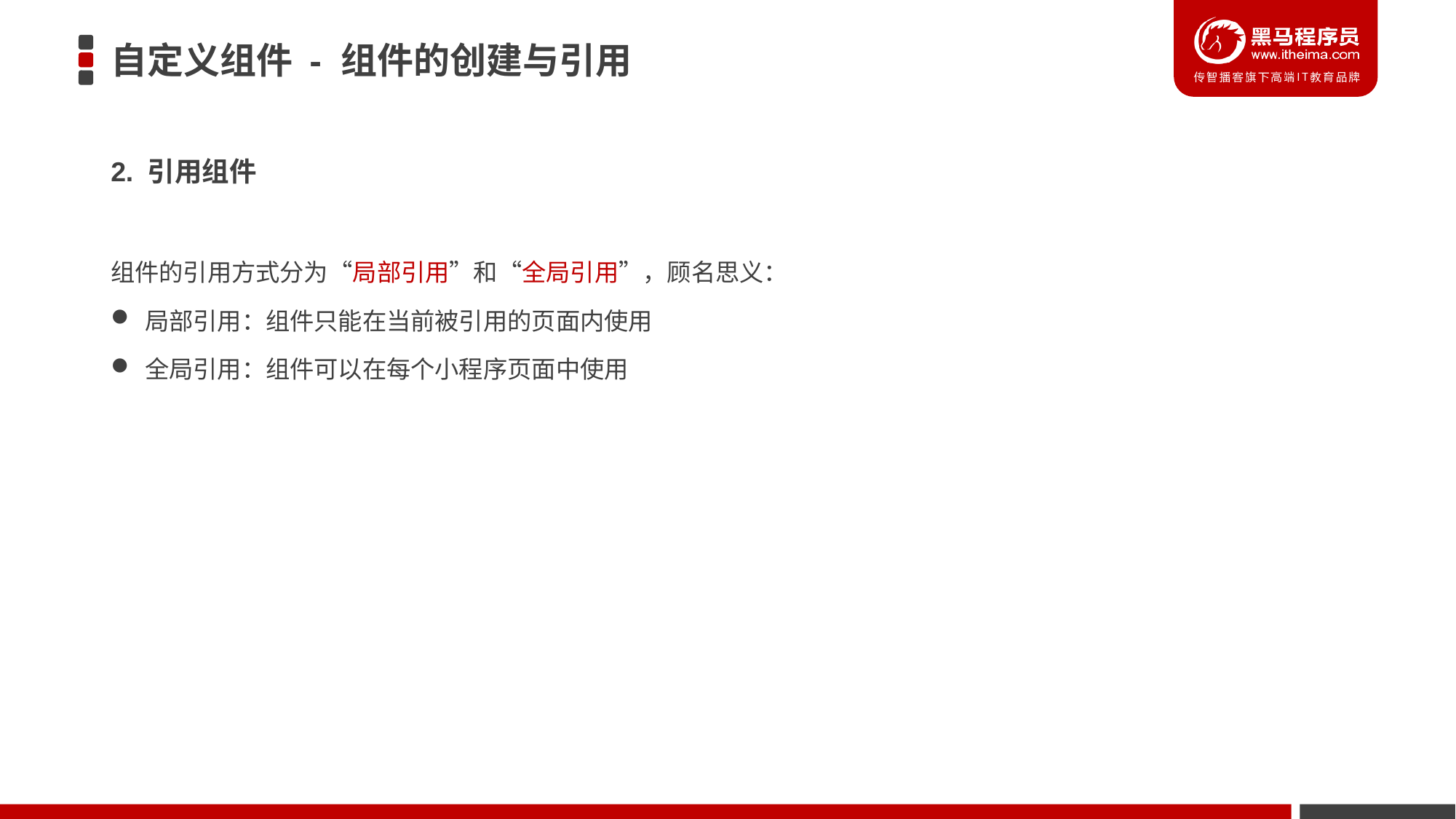

# 自定义组件 - 组件的创建与引用
2. 引用组件
组件的引用方式分为“局部引用”和“全局引用”，顾名思义：
局部引用：组件只能在当前被引用的页面内使用
全局引用：组件可以在每个小程序页面中使用